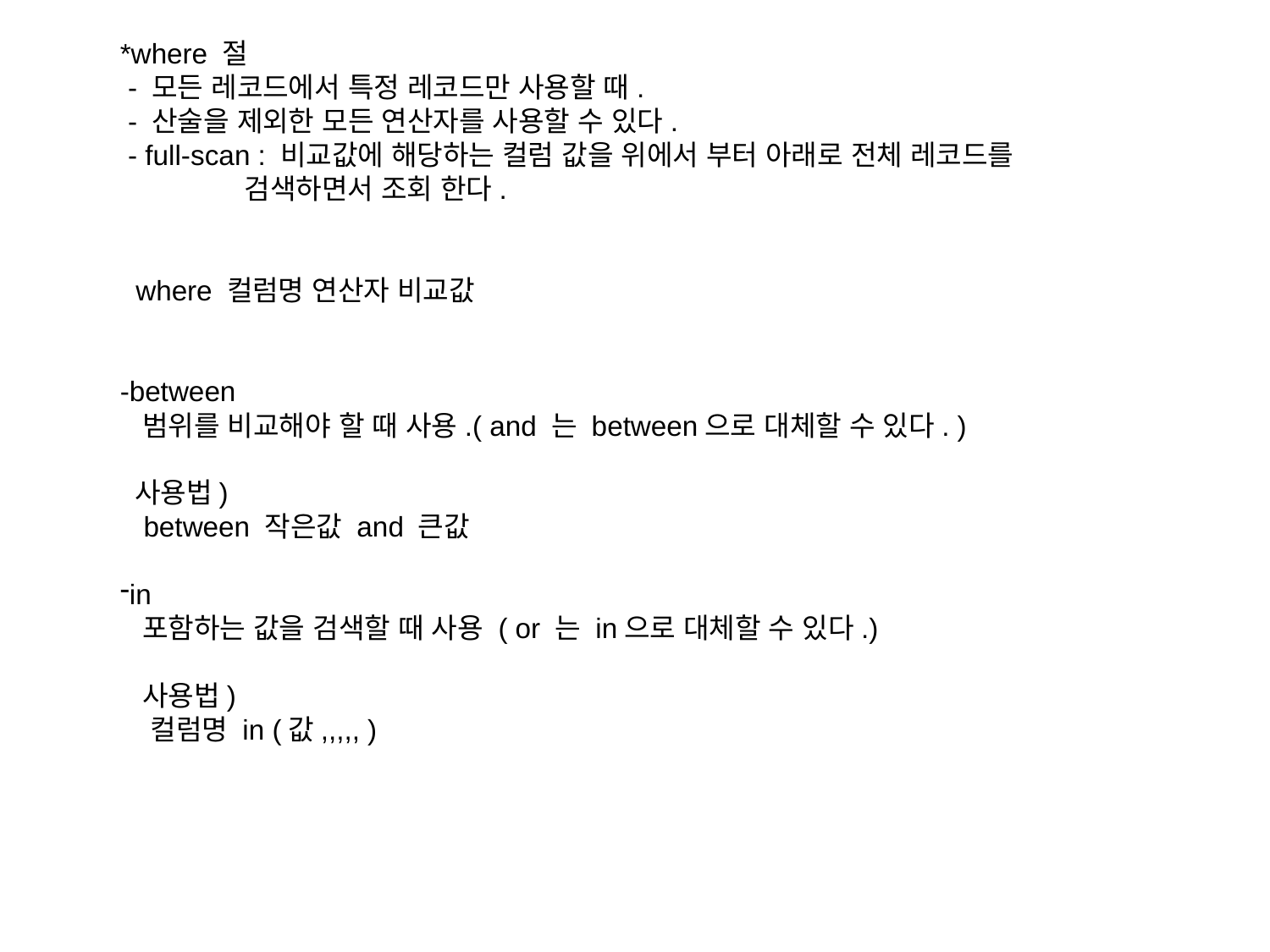

*where 절
 - 모든 레코드에서 특정 레코드만 사용할 때.
 - 산술을 제외한 모든 연산자를 사용할 수 있다.
 - full-scan : 비교값에 해당하는 컬럼 값을 위에서 부터 아래로 전체 레코드를
               검색하면서 조회 한다.

  where 컬럼명 연산자 비교값

-between
  범위를 비교해야 할 때 사용.( and 는 between으로 대체할 수 있다. )

 사용법)
   between 작은값 and 큰값

in
  포함하는 값을 검색할 때 사용 ( or 는 in으로 대체할 수 있다.)

  사용법)
   컬럼명 in (값,,,,, )